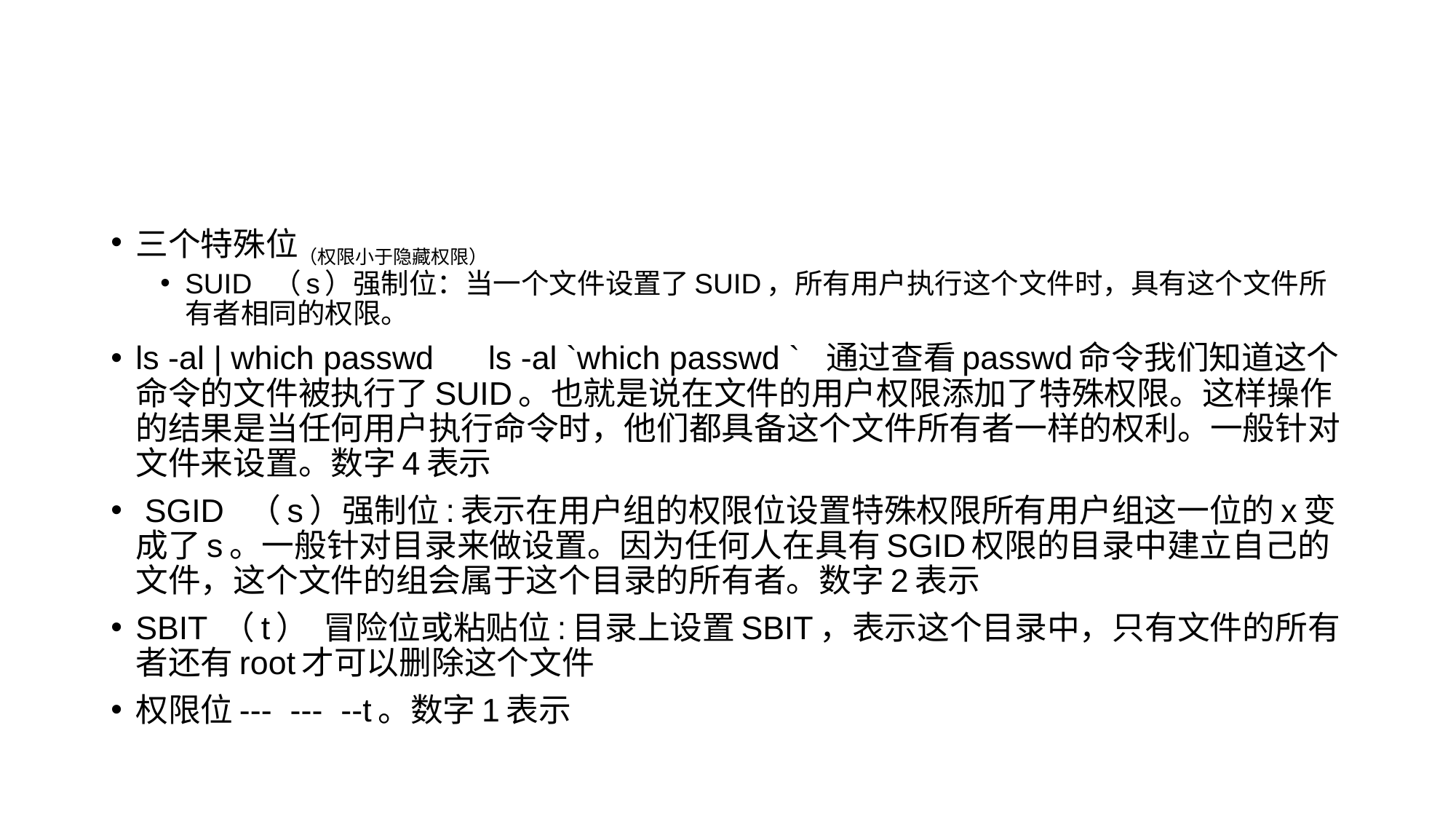

#
三个特殊位（权限小于隐藏权限）
SUID  （s）强制位：当一个文件设置了SUID，所有用户执行这个文件时，具有这个文件所有者相同的权限。
ls -al | which passwd      ls -al `which passwd `  通过查看passwd命令我们知道这个命令的文件被执行了SUID。也就是说在文件的用户权限添加了特殊权限。这样操作的结果是当任何用户执行命令时，他们都具备这个文件所有者一样的权利。一般针对文件来设置。数字4表示
 SGID  （s）强制位:表示在用户组的权限位设置特殊权限所有用户组这一位的x变成了s。一般针对目录来做设置。因为任何人在具有SGID权限的目录中建立自己的文件，这个文件的组会属于这个目录的所有者。数字2表示
SBIT （t）  冒险位或粘贴位:目录上设置SBIT，表示这个目录中，只有文件的所有者还有root才可以删除这个文件
权限位---  ---  --t。数字1表示